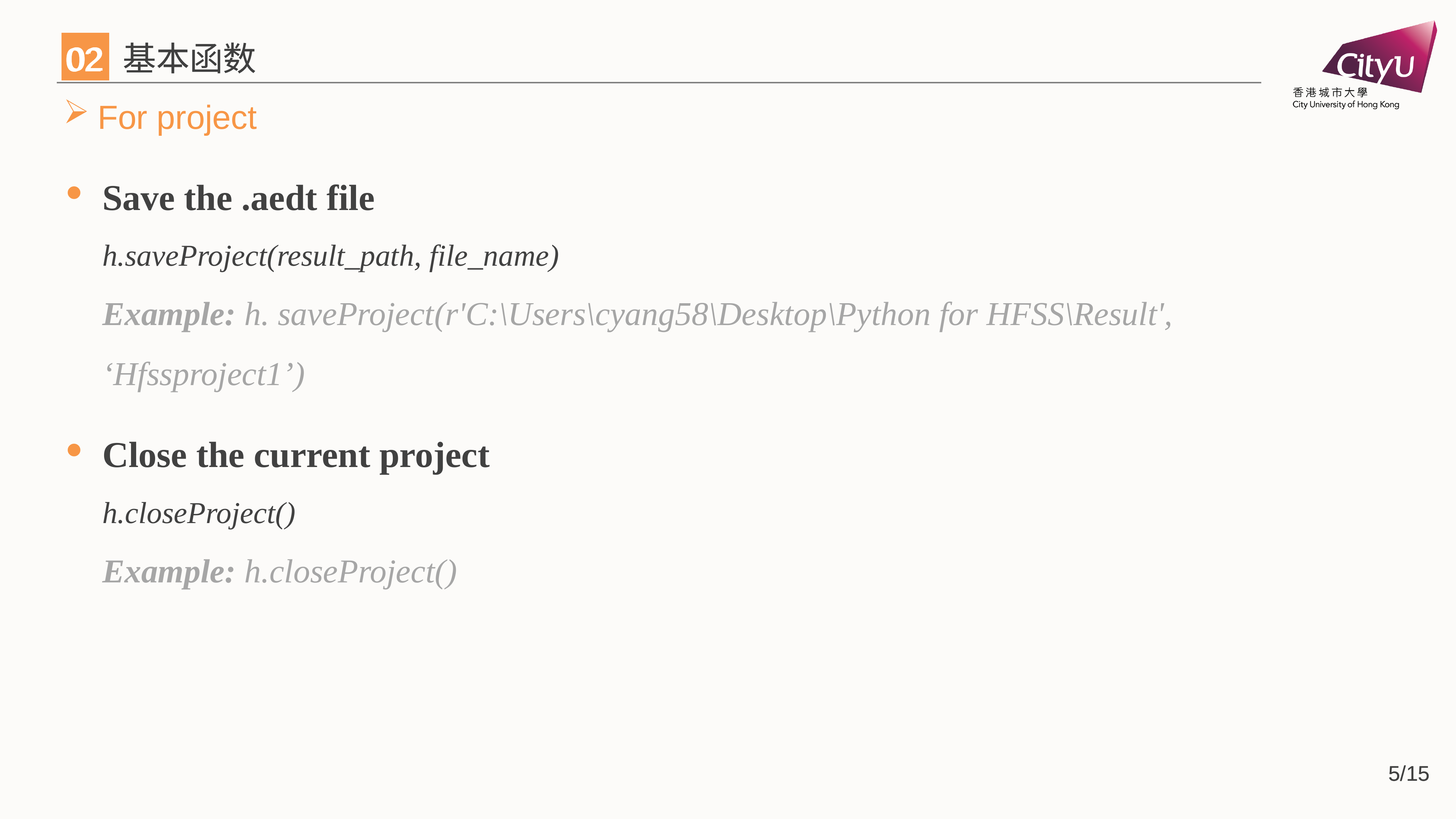

# 基本函数
基本函数
02
02
02
02
For project
Save the .aedt file
h.saveProject(result_path, file_name)
Example: h. saveProject(r'C:\Users\cyang58\Desktop\Python for HFSS\Result', ‘Hfssproject1’)
Close the current project
h.closeProject()
Example: h.closeProject()

5/15
5/15